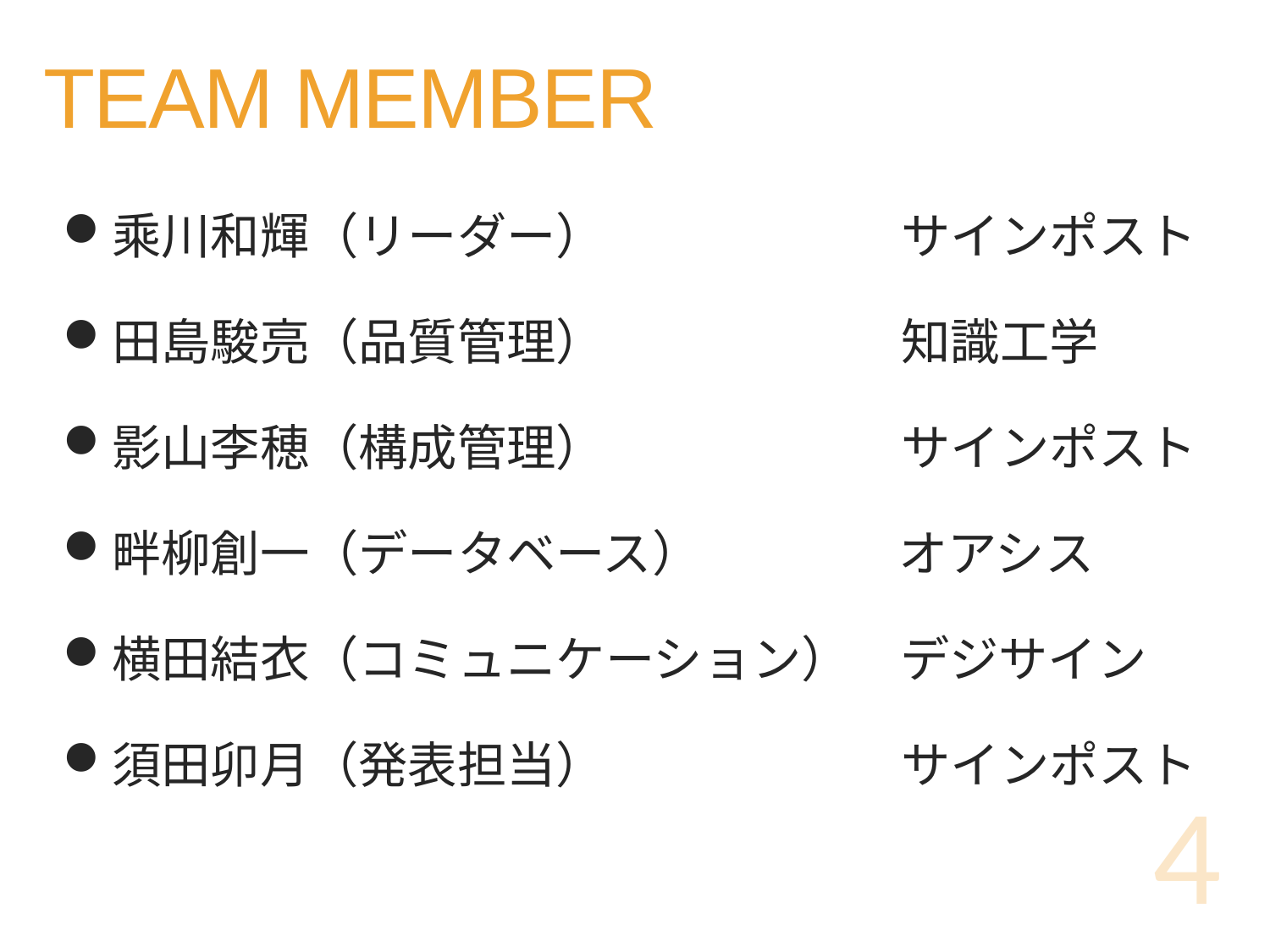

# TEAM MEMBER
乘川和輝（リーダー）　　　　　　サインポスト
田島駿亮（品質管理）　　　　　　知識工学
影山李穂（構成管理）　　　　　　サインポスト
畔柳創一（データベース）　　　　オアシス
横田結衣（コミュニケーション）　デジサイン
須田卯月（発表担当）　　　　　　サインポスト
4